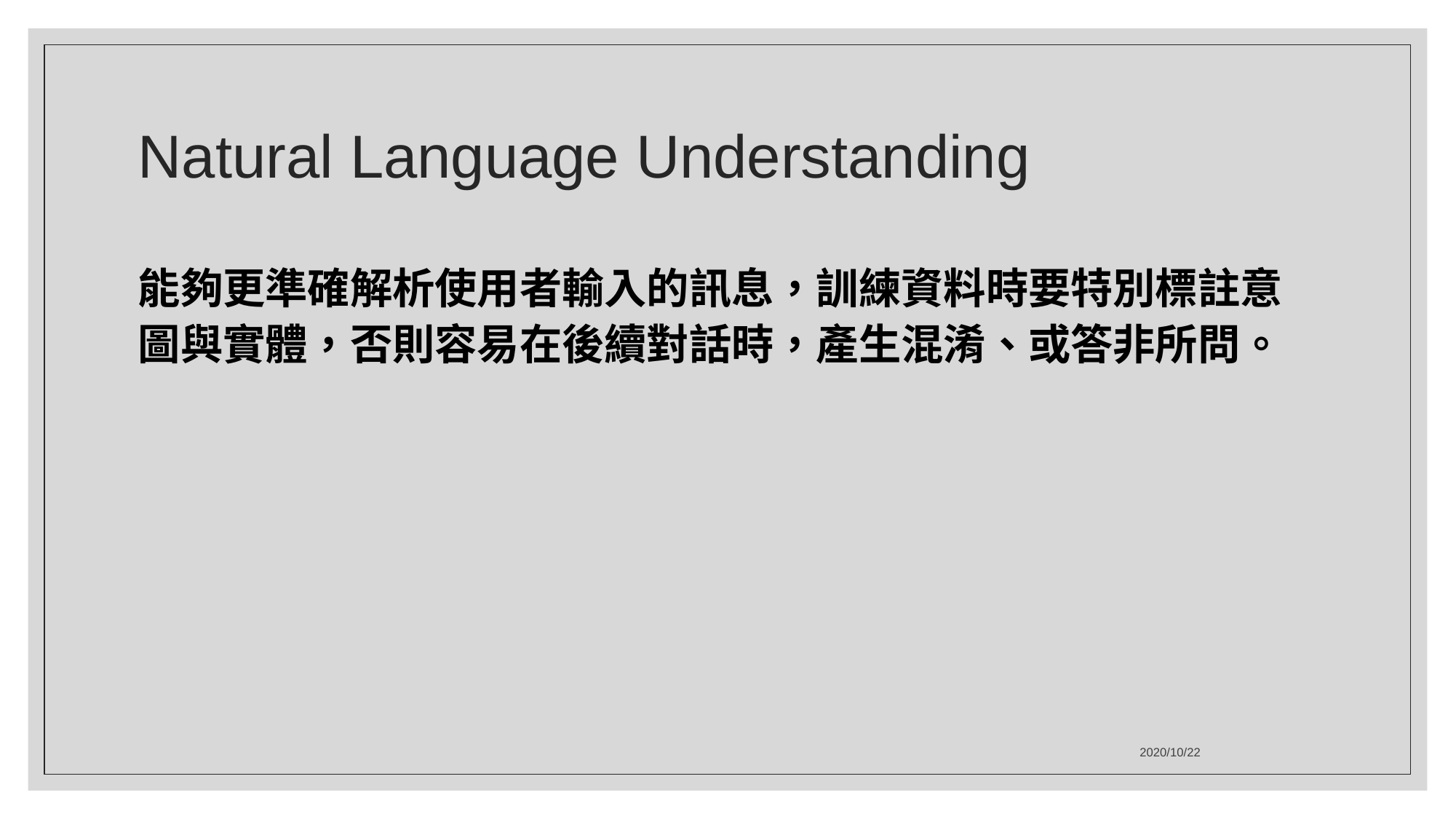

# Natural Language Understanding
能夠更準確解析使用者輸入的訊息，訓練資料時要特別標註意圖與實體，否則容易在後續對話時，產生混淆、或答非所問。

2020/10/22